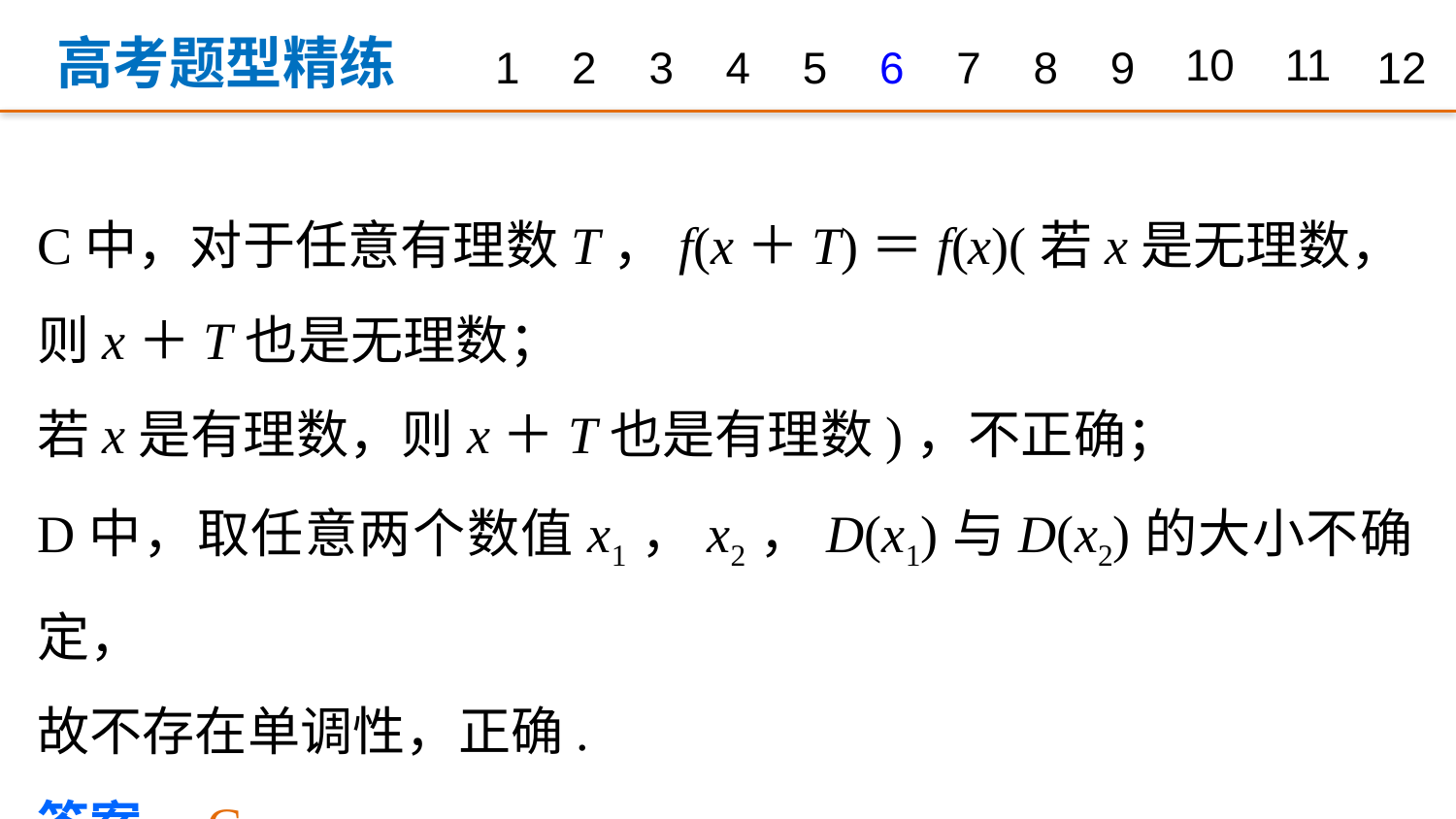

高考题型精练
1
2
3
4
5
6
7
8
9
10
11
12
C中，对于任意有理数T，f(x＋T)＝f(x)(若x是无理数，
则x＋T也是无理数；
若x是有理数，则x＋T也是有理数)，不正确；
D中，取任意两个数值x1，x2，D(x1)与D(x2)的大小不确定，
故不存在单调性，正确.
答案　C